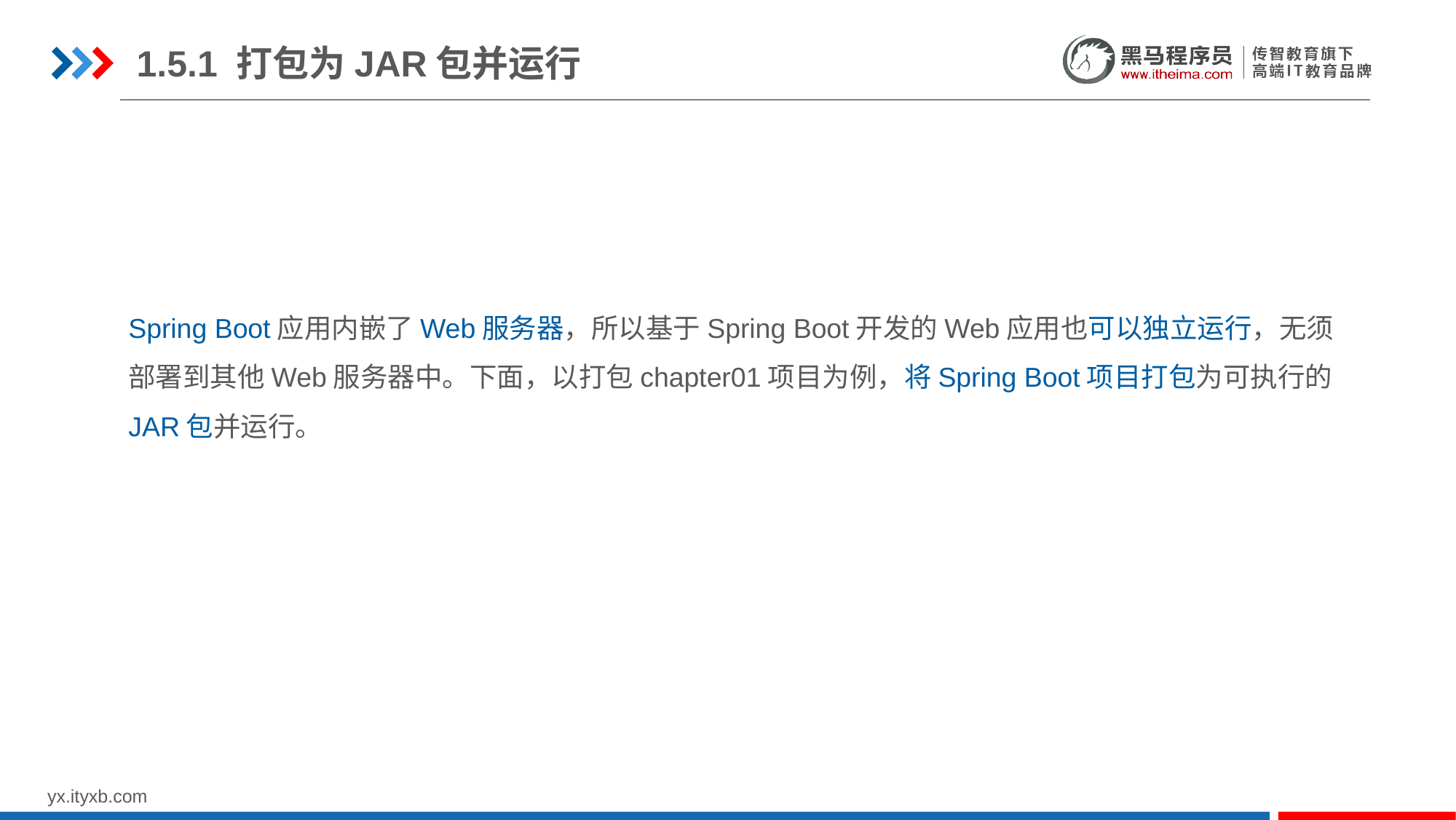

1.5.1 打包为JAR包并运行
Spring Boot应用内嵌了Web服务器，所以基于Spring Boot开发的Web应用也可以独立运行，无须部署到其他Web服务器中。下面，以打包chapter01项目为例，将Spring Boot项目打包为可执行的JAR包并运行。